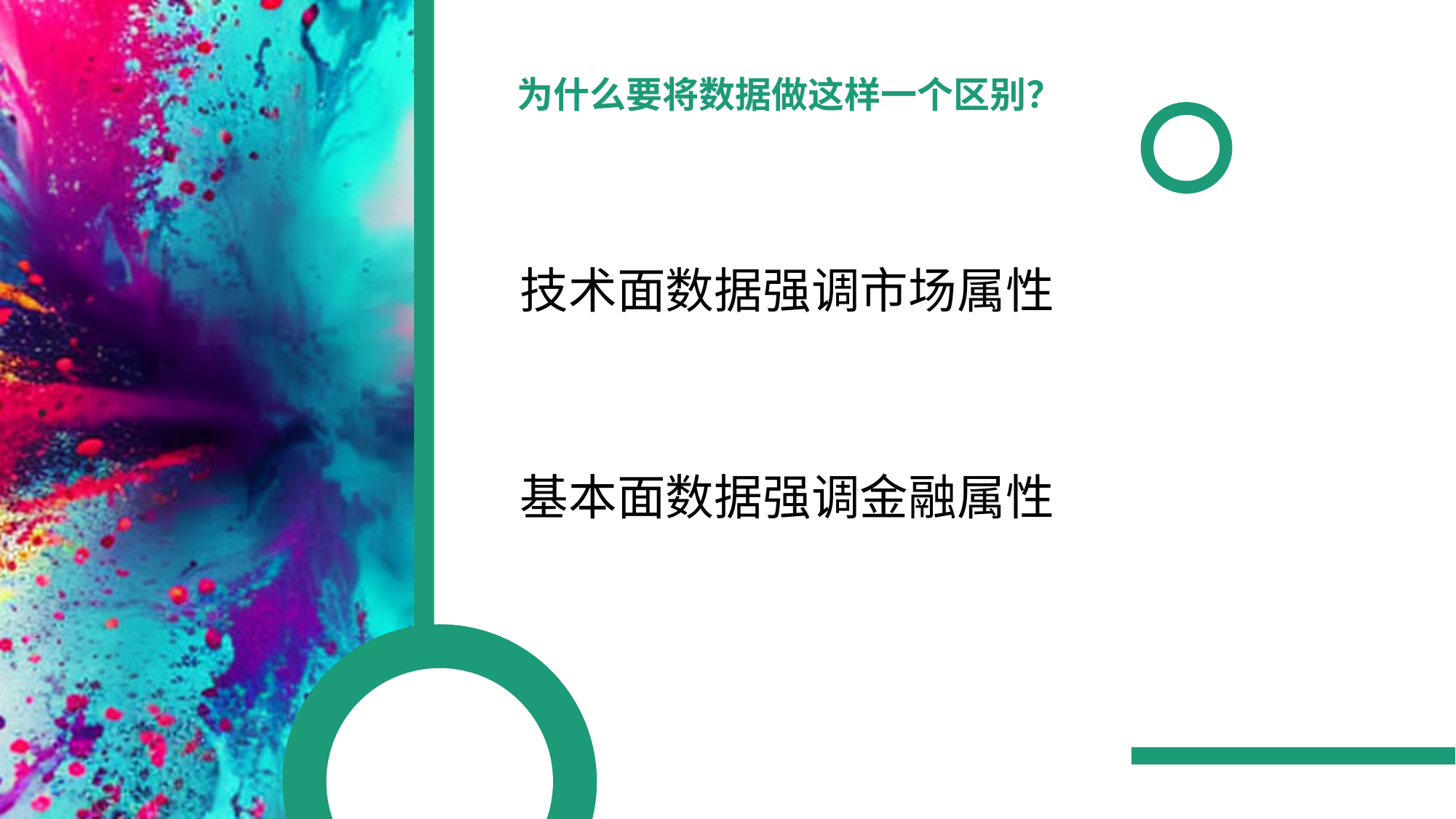

为什么要将数据做这样一个区别？

技术面数据强调市场属性

基本面数据强调金融属性